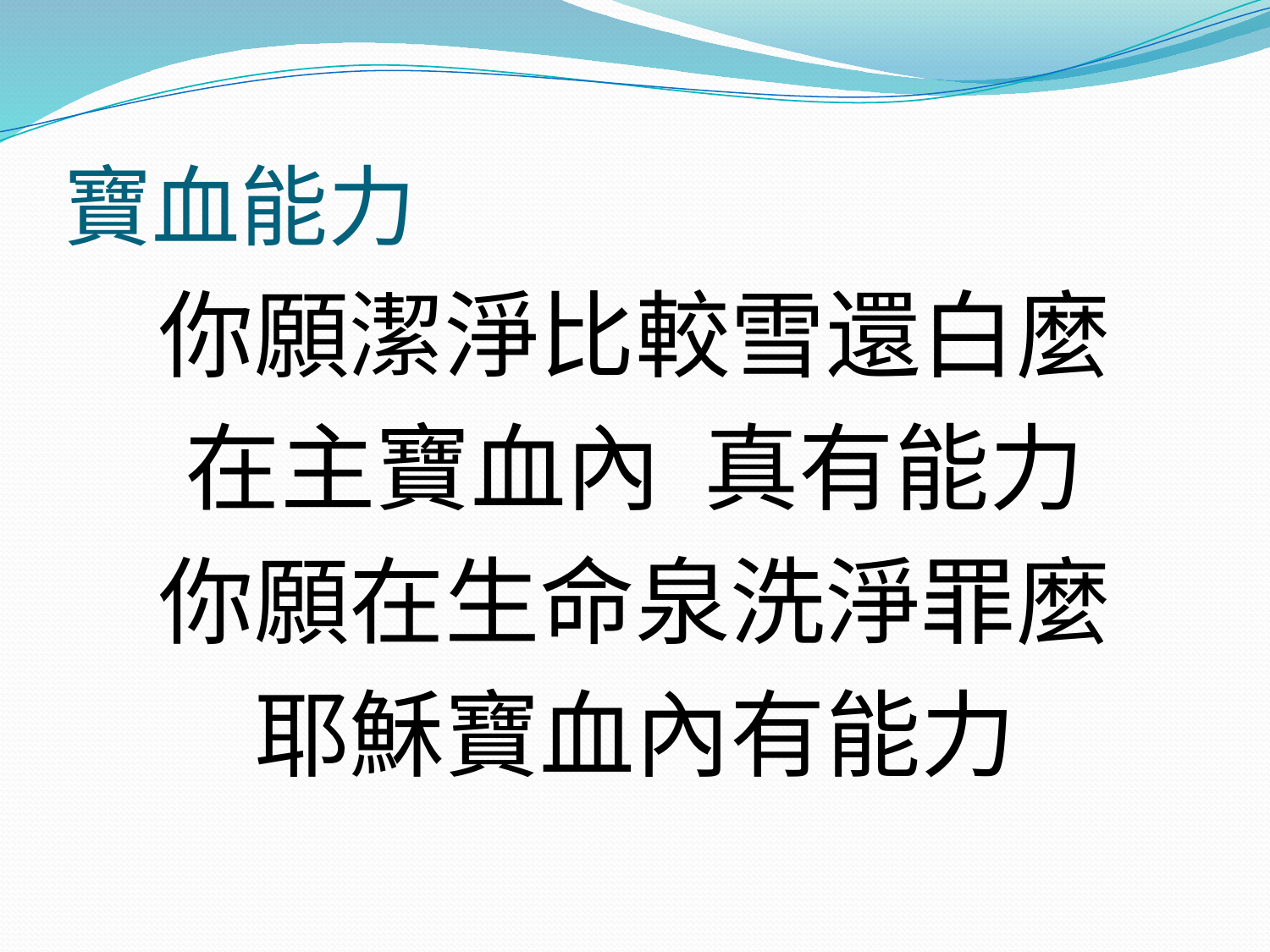

# 寶血能力
你願潔淨比較雪還白麼
在主寶血內  真有能力
你願在生命泉洗淨罪麼
耶穌寶血內有能力